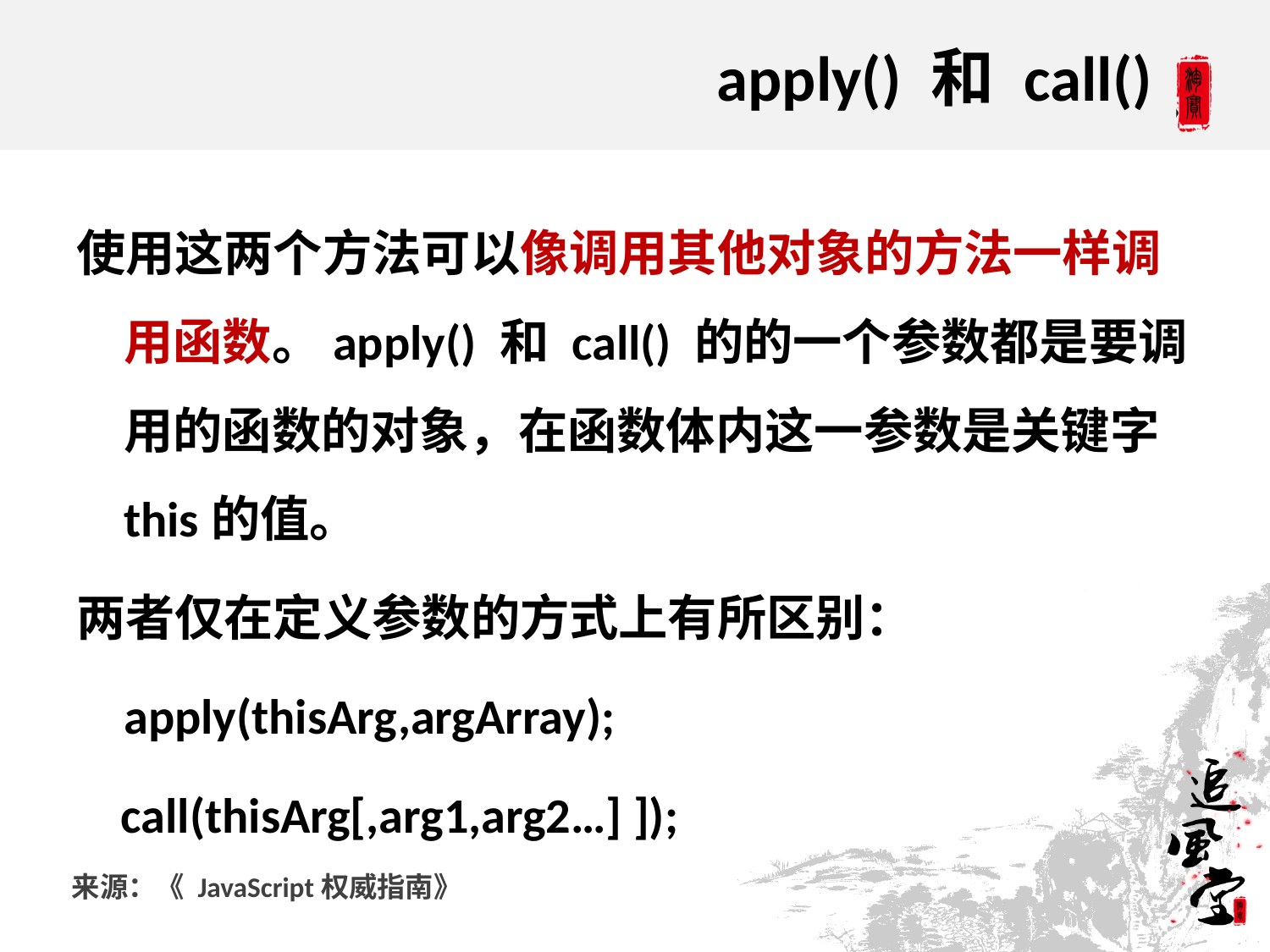

# apply() 和 call()
使用这两个方法可以像调用其他对象的方法一样调用函数。apply() 和 call() 的的一个参数都是要调用的函数的对象，在函数体内这一参数是关键字this的值。
两者仅在定义参数的方式上有所区别：
	apply(thisArg,argArray);
    call(thisArg[,arg1,arg2…] ]);
来源：《 JavaScript权威指南》